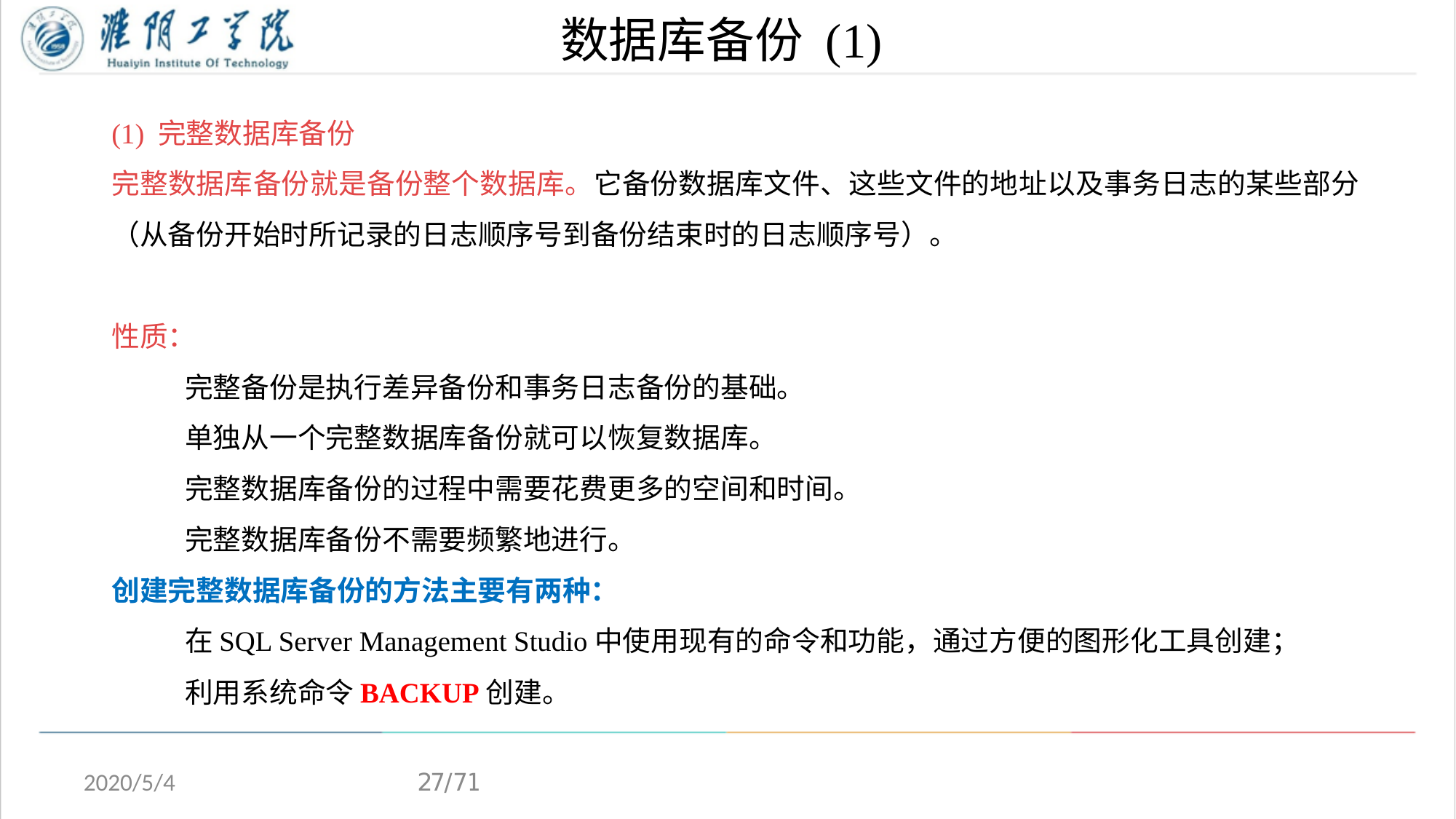

# 数据库备份 (1)
(1) 完整数据库备份
完整数据库备份就是备份整个数据库。它备份数据库文件、这些文件的地址以及事务日志的某些部分（从备份开始时所记录的日志顺序号到备份结束时的日志顺序号）。

性质：
完整备份是执行差异备份和事务日志备份的基础。
单独从一个完整数据库备份就可以恢复数据库。
完整数据库备份的过程中需要花费更多的空间和时间。
完整数据库备份不需要频繁地进行。
创建完整数据库备份的方法主要有两种：
在SQL Server Management Studio中使用现有的命令和功能，通过方便的图形化工具创建；
利用系统命令BACKUP创建。

27/71
2020/5/4